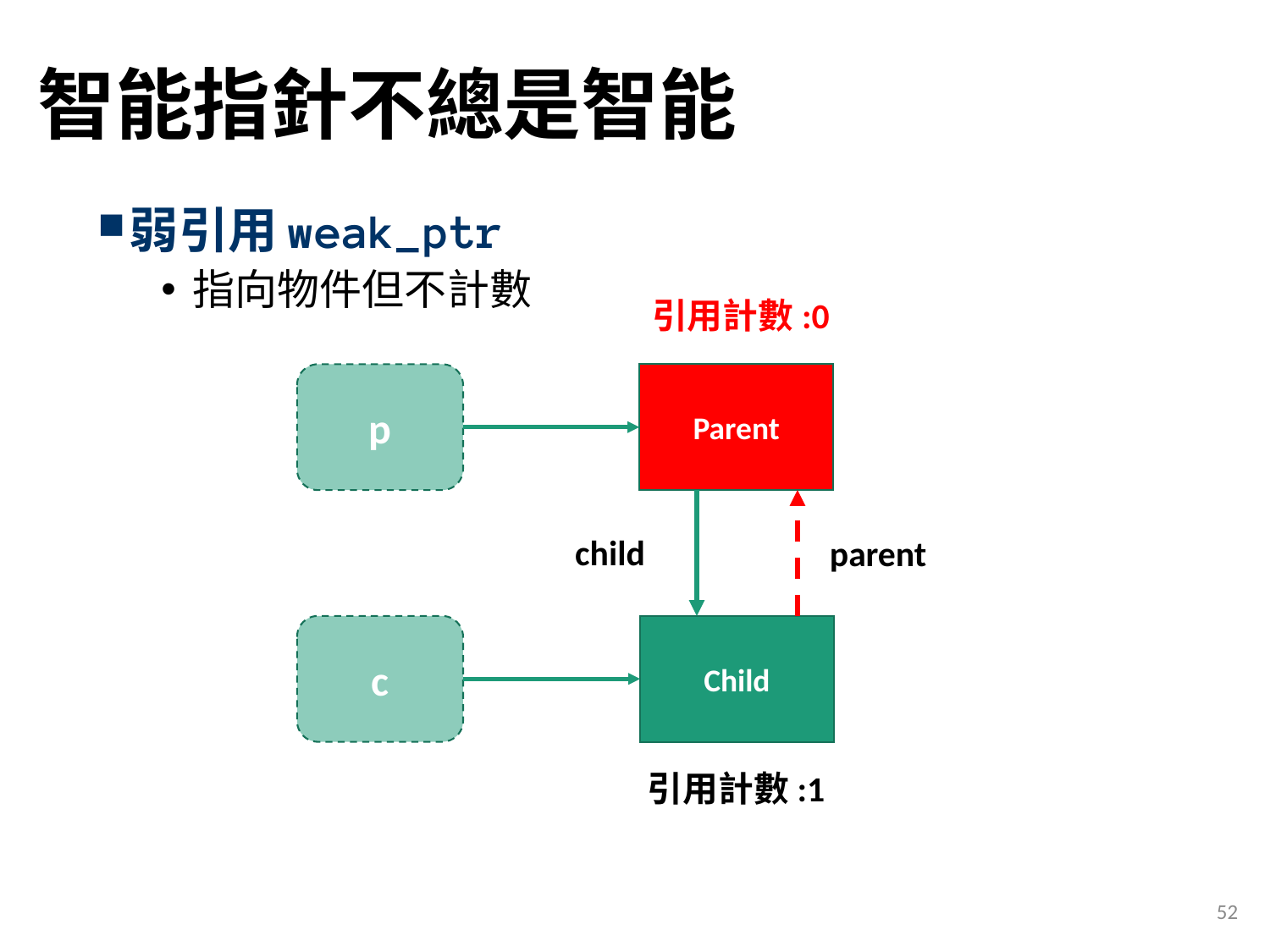

# 智能指針不總是智能
弱引用weak_ptr
指向物件但不計數

Parent即將銷毀

引用計數:0
p
Parent
child
parent
Child
c
引用計數:1
52